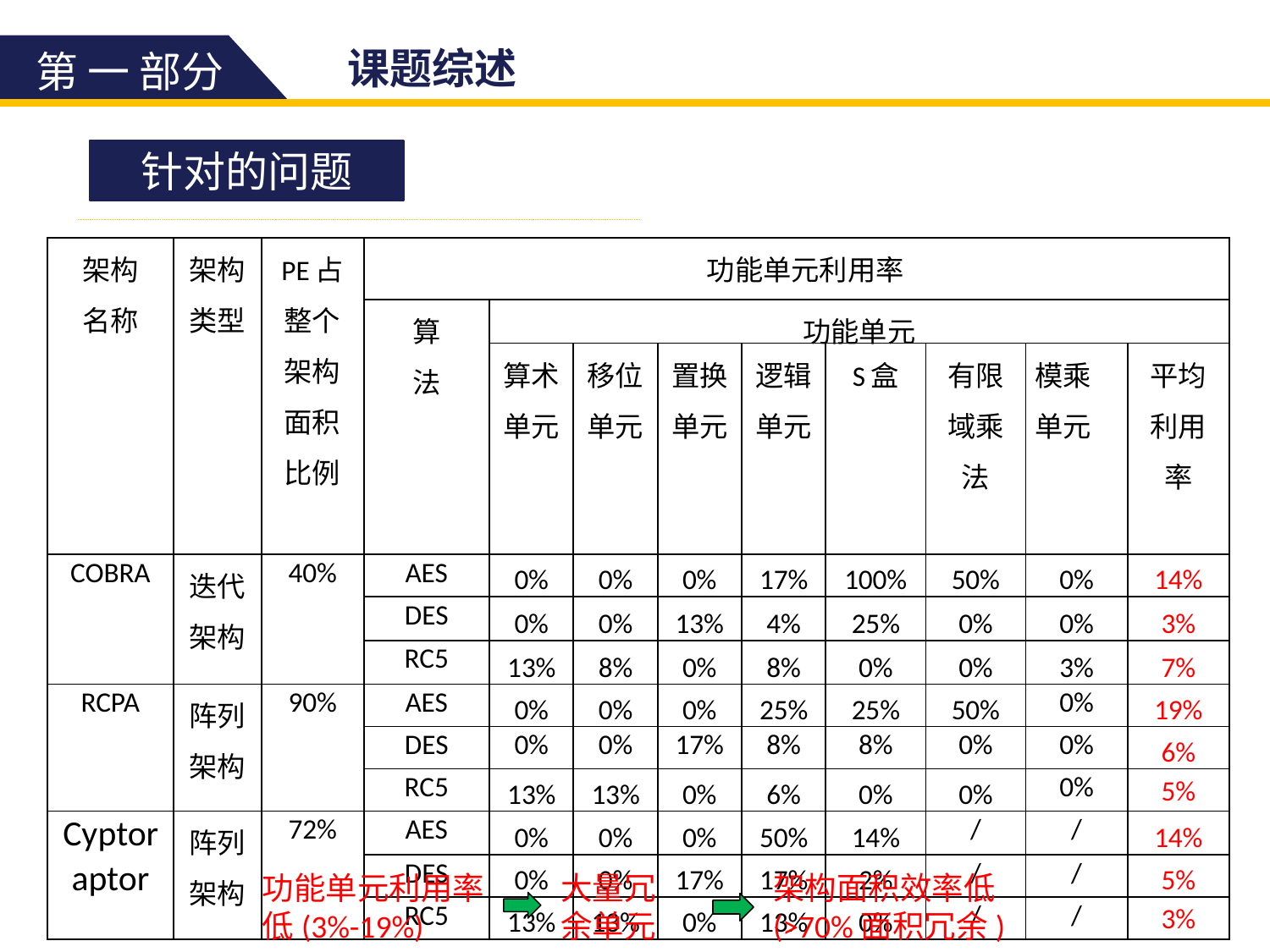

课题综述

第 一 部分

针对的问题

| 架构 名称 | 架构类型 | PE占整个架构面积比例 | 功能单元利用率 |  |  |  |  |  |  |  |  |
| --- | --- | --- | --- | --- | --- | --- | --- | --- | --- | --- | --- |
|  |  |  | 算 法 | 功能单元 |  |  |  |  |  |  |  |
|  |  |  |  | 算术 单元 | 移位 单元 | 置换 单元 | 逻辑 单元 | S盒 | 有限域乘法 | 模乘 单元 | 平均利用率 |
| COBRA | 迭代架构 | 40% | AES | 0% | 0% | 0% | 17% | 100% | 50% | 0% | 14% |
|  |  |  | DES | 0% | 0% | 13% | 4% | 25% | 0% | 0% | 3% |
|  |  |  | RC5 | 13% | 8% | 0% | 8% | 0% | 0% | 3% | 7% |
| RCPA | 阵列架构 | 90% | AES | 0% | 0% | 0% | 25% | 25% | 50% | 0% | 19% |
|  |  |  | DES | 0% | 0% | 17% | 8% | 8% | 0% | 0% | 6% |
|  |  |  | RC5 | 13% | 13% | 0% | 6% | 0% | 0% | 0% | 5% |
| Cyptoraptor | 阵列架构 | 72% | AES | 0% | 0% | 0% | 50% | 14% | / | / | 14% |
|  |  |  | DES | 0% | 0% | 17% | 17% | 2% | / | / | 5% |
|  |  |  | RC5 | 13% | 13% | 0% | 13% | 0% | / | / | 3% |
大量冗余单元
功能单元利用率低(3%-19%)
架构面积效率低(>70%面积冗余)